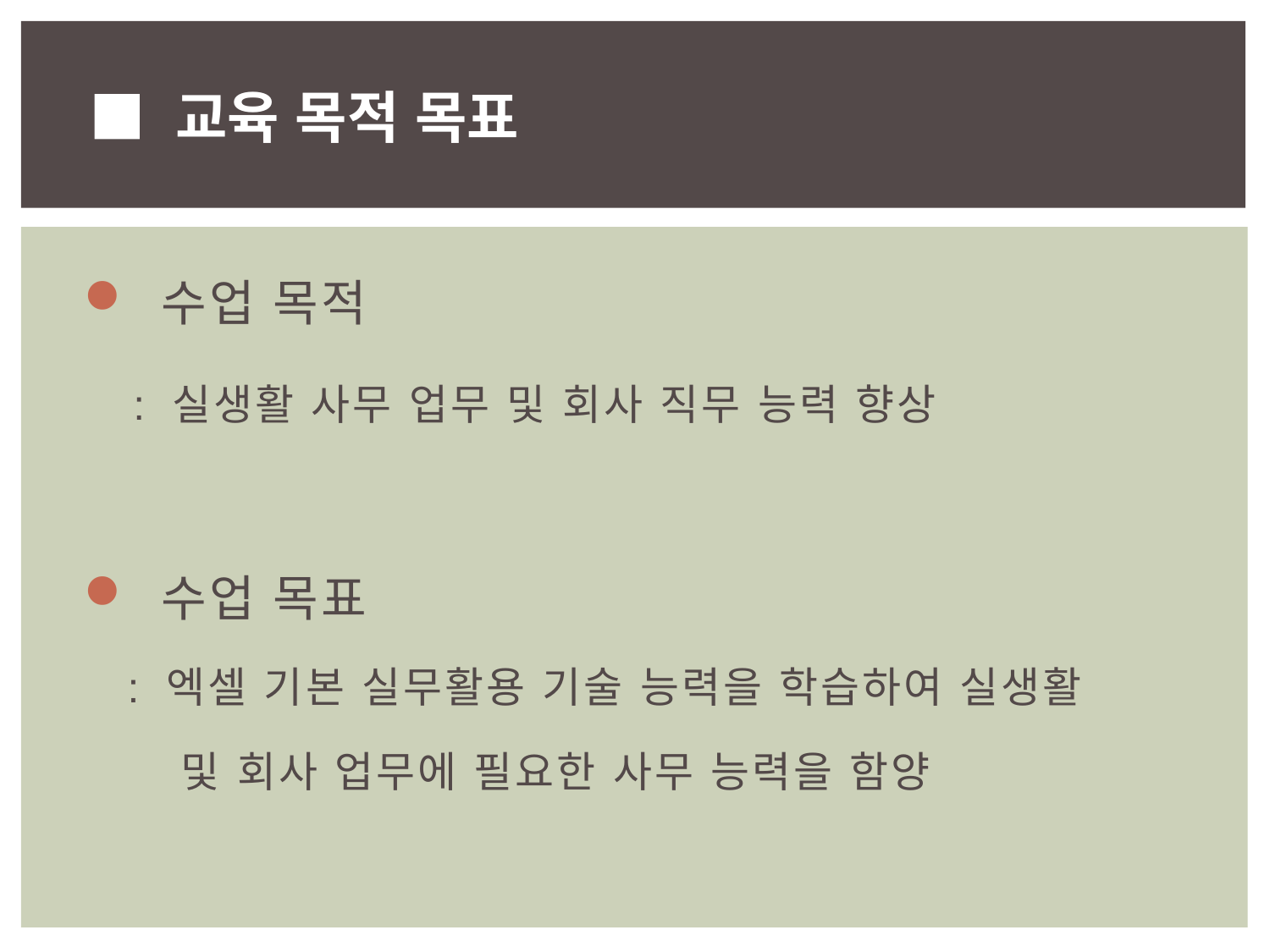

■ 교육 목적 목표
 수업 목적
   : 실생활 사무 업무 및 회사 직무 능력 향상

 수업 목표
   : 엑셀 기본 실무활용 기술 능력을 학습하여 실생활
      및 회사 업무에 필요한 사무 능력을 함양